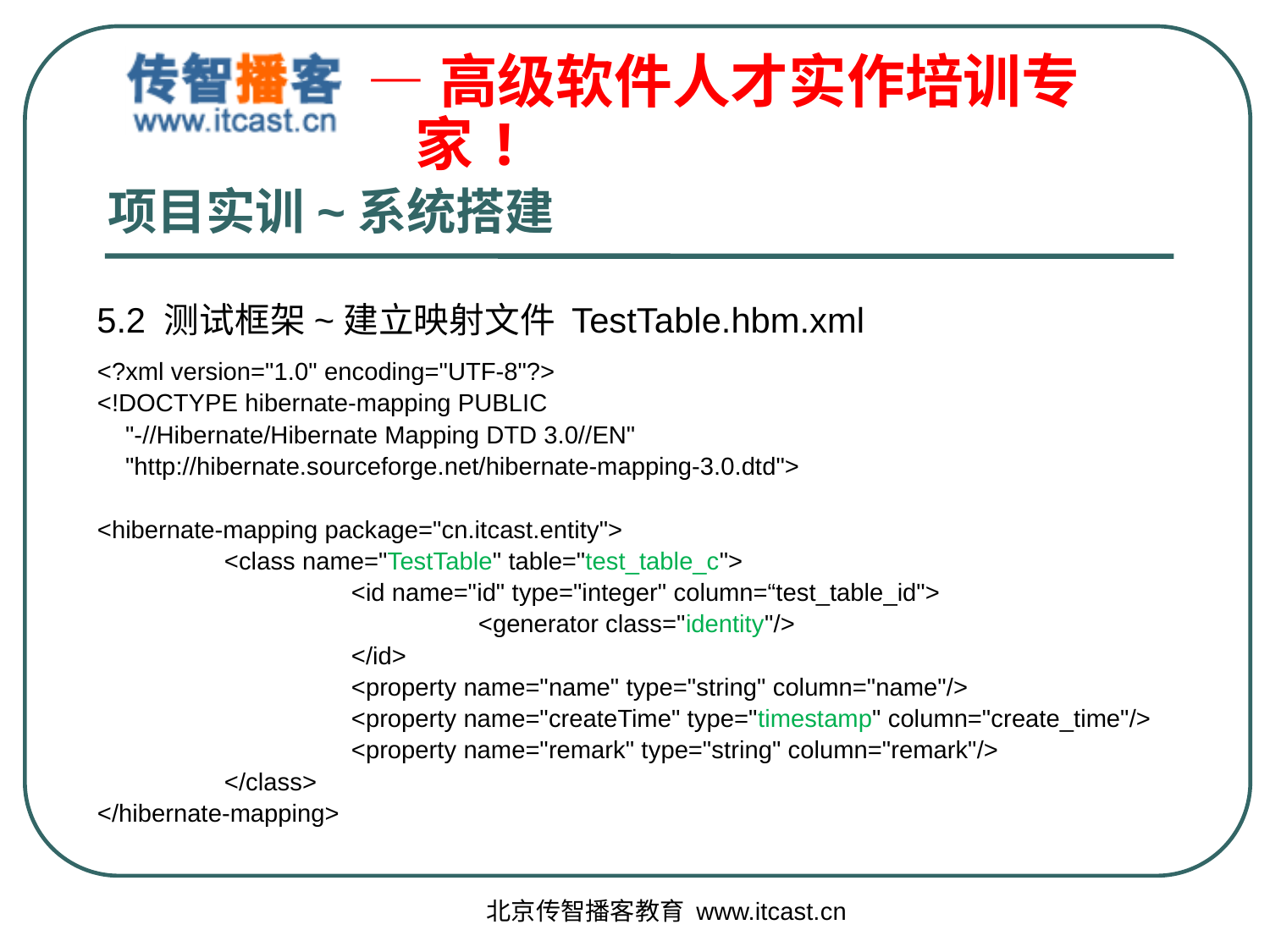

# 项目实训~系统搭建
5.2 测试框架~建立映射文件 TestTable.hbm.xml
<?xml version="1.0" encoding="UTF-8"?>
<!DOCTYPE hibernate-mapping PUBLIC
    "-//Hibernate/Hibernate Mapping DTD 3.0//EN"
    "http://hibernate.sourceforge.net/hibernate-mapping-3.0.dtd">

<hibernate-mapping package="cn.itcast.entity">
	<class name="TestTable" table="test_table_c">
		<id name="id" type="integer" column=“test_table_id">
			<generator class="identity"/>
		</id>
		<property name="name" type="string" column="name"/>
		<property name="createTime" type="timestamp" column="create_time"/>
		<property name="remark" type="string" column="remark"/>
	</class>
</hibernate-mapping>

北京传智播客教育 www.itcast.cn